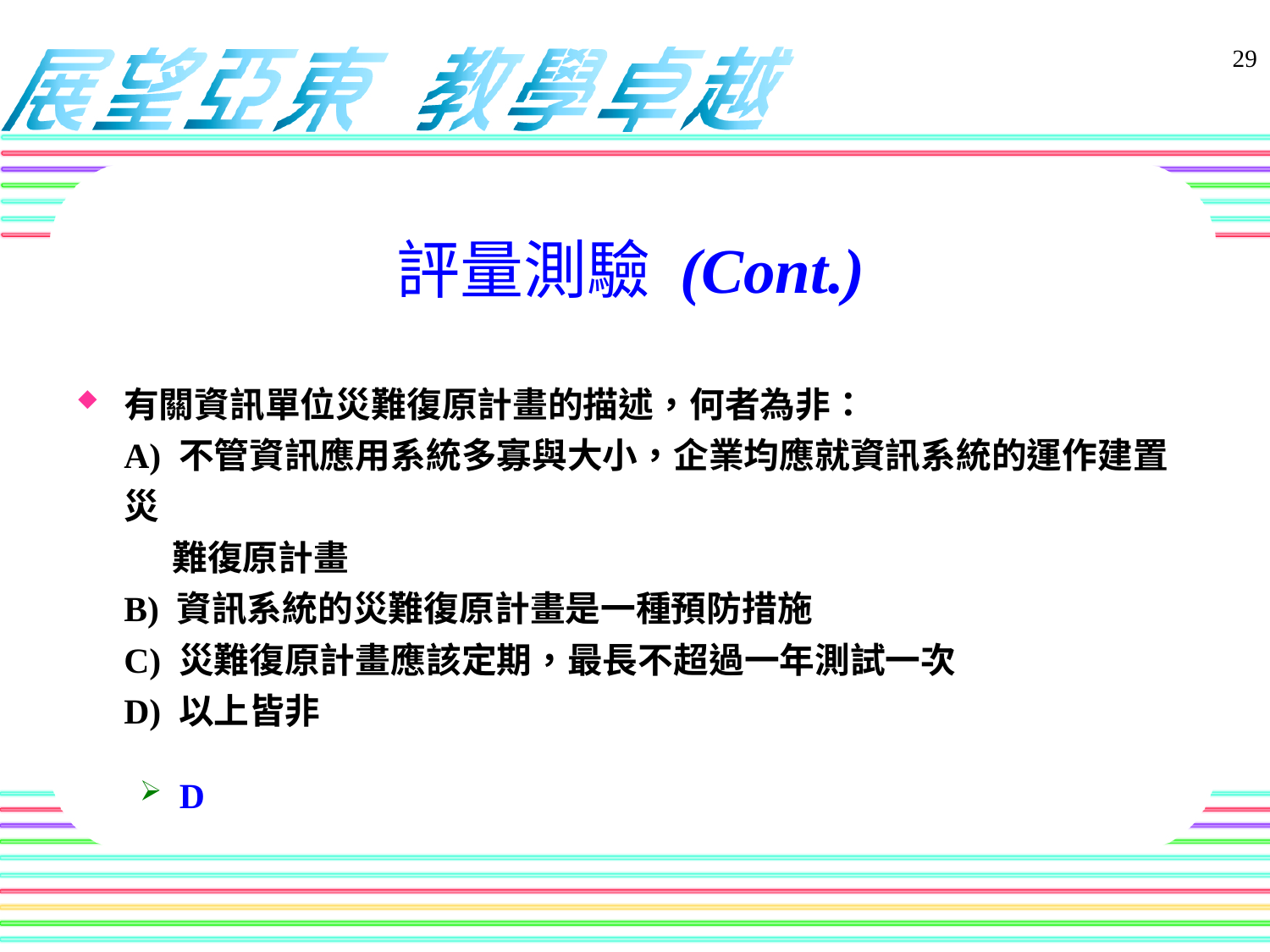

評量測驗 (Cont.)
有關資訊單位災難復原計畫的描述，何者為非：
A) 不管資訊應用系統多寡與大小，企業均應就資訊系統的運作建置災
      難復原計畫
B) 資訊系統的災難復原計畫是一種預防措施
C) 災難復原計畫應該定期，最長不超過一年測試一次
D) 以上皆非
D